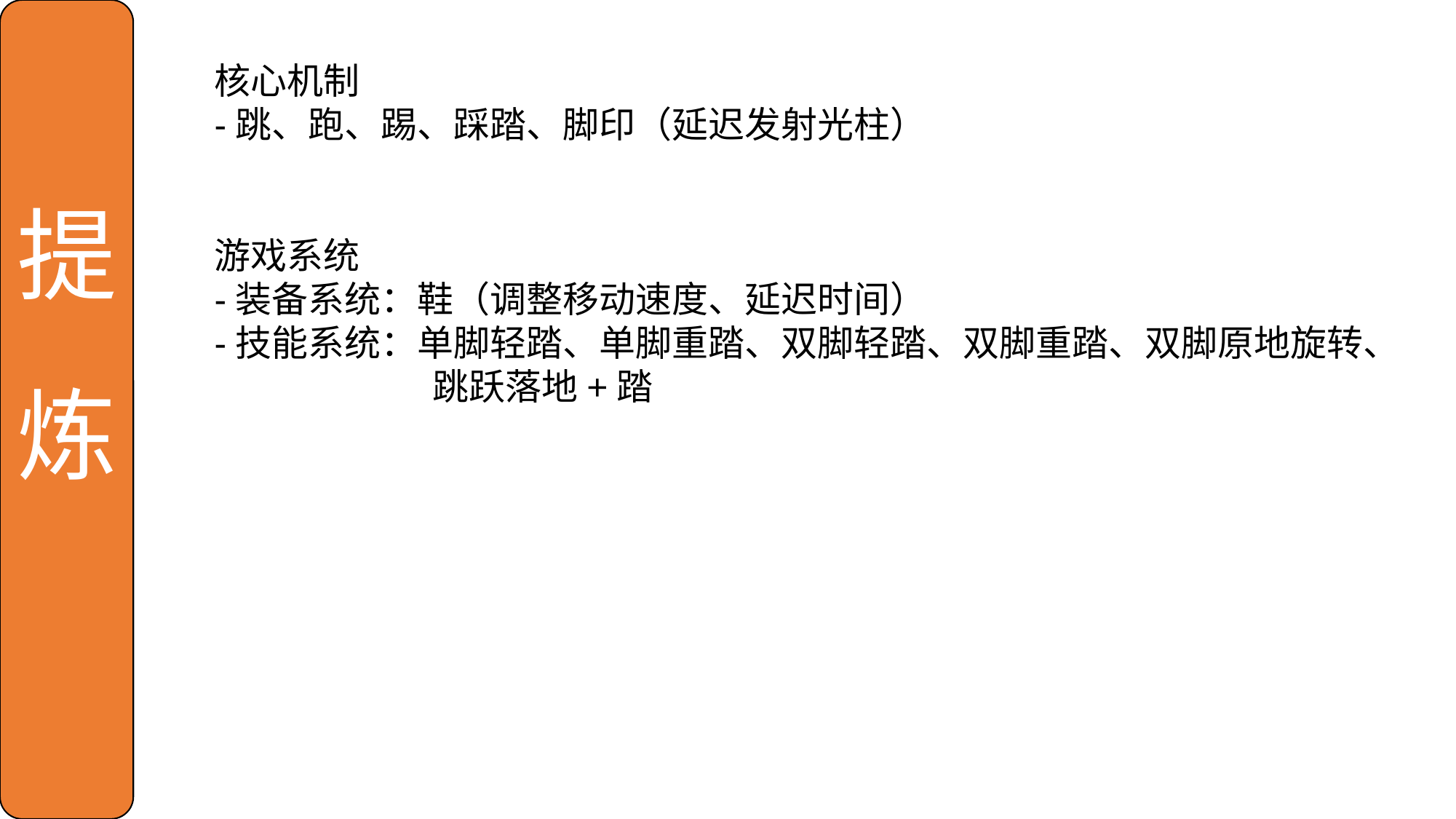

提炼
核心机制
-跳、跑、踢、踩踏、脚印（延迟发射光柱）

游戏系统
-装备系统：鞋（调整移动速度、延迟时间）
-技能系统：单脚轻踏、单脚重踏、双脚轻踏、双脚重踏、双脚原地旋转、		跳跃落地+踏